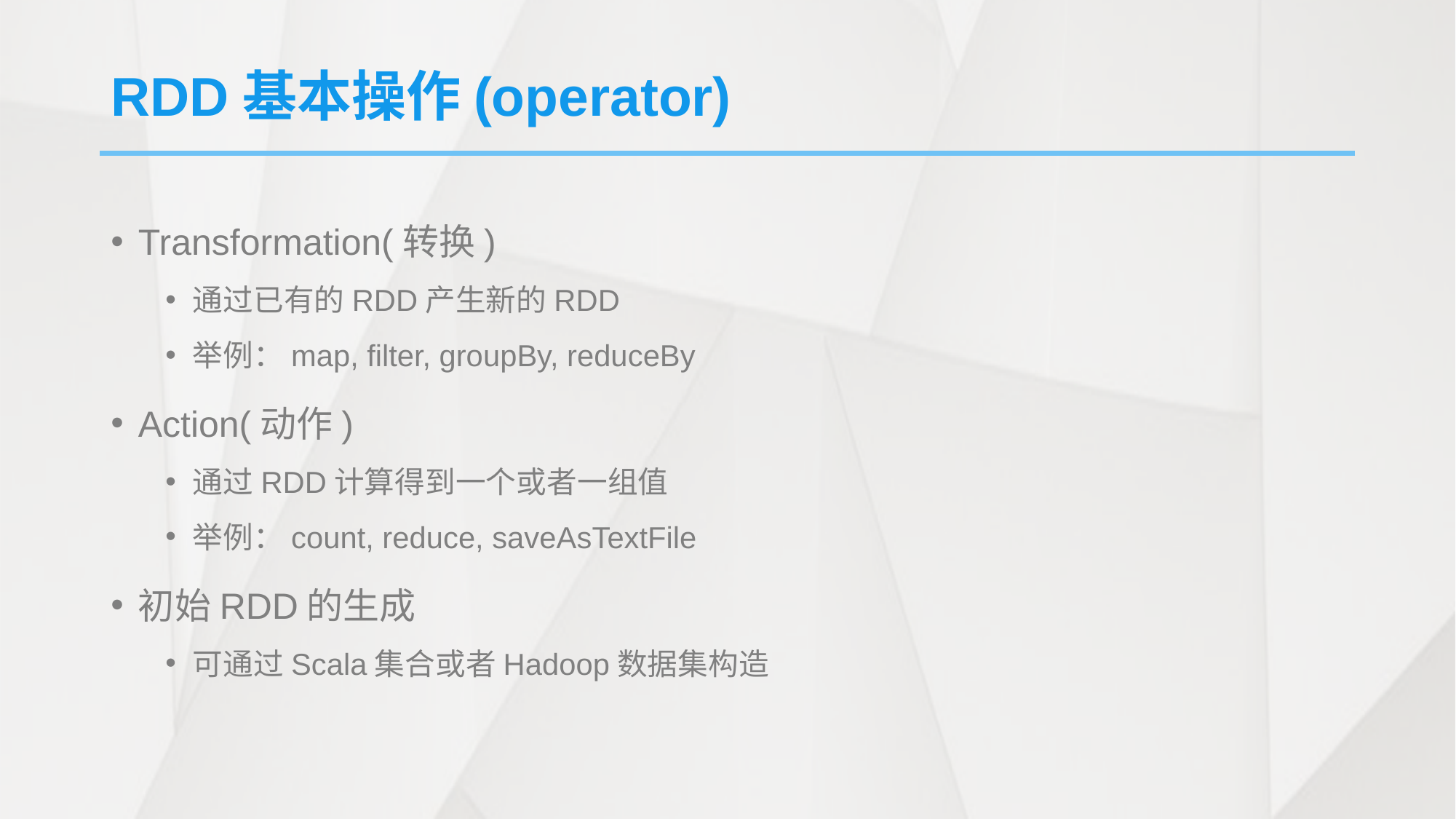

# RDD基本操作(operator)
Transformation(转换)
通过已有的RDD产生新的RDD
举例：map, filter, groupBy, reduceBy
Action(动作)
通过RDD计算得到一个或者一组值
举例：count, reduce, saveAsTextFile
初始RDD的生成
可通过Scala集合或者Hadoop数据集构造